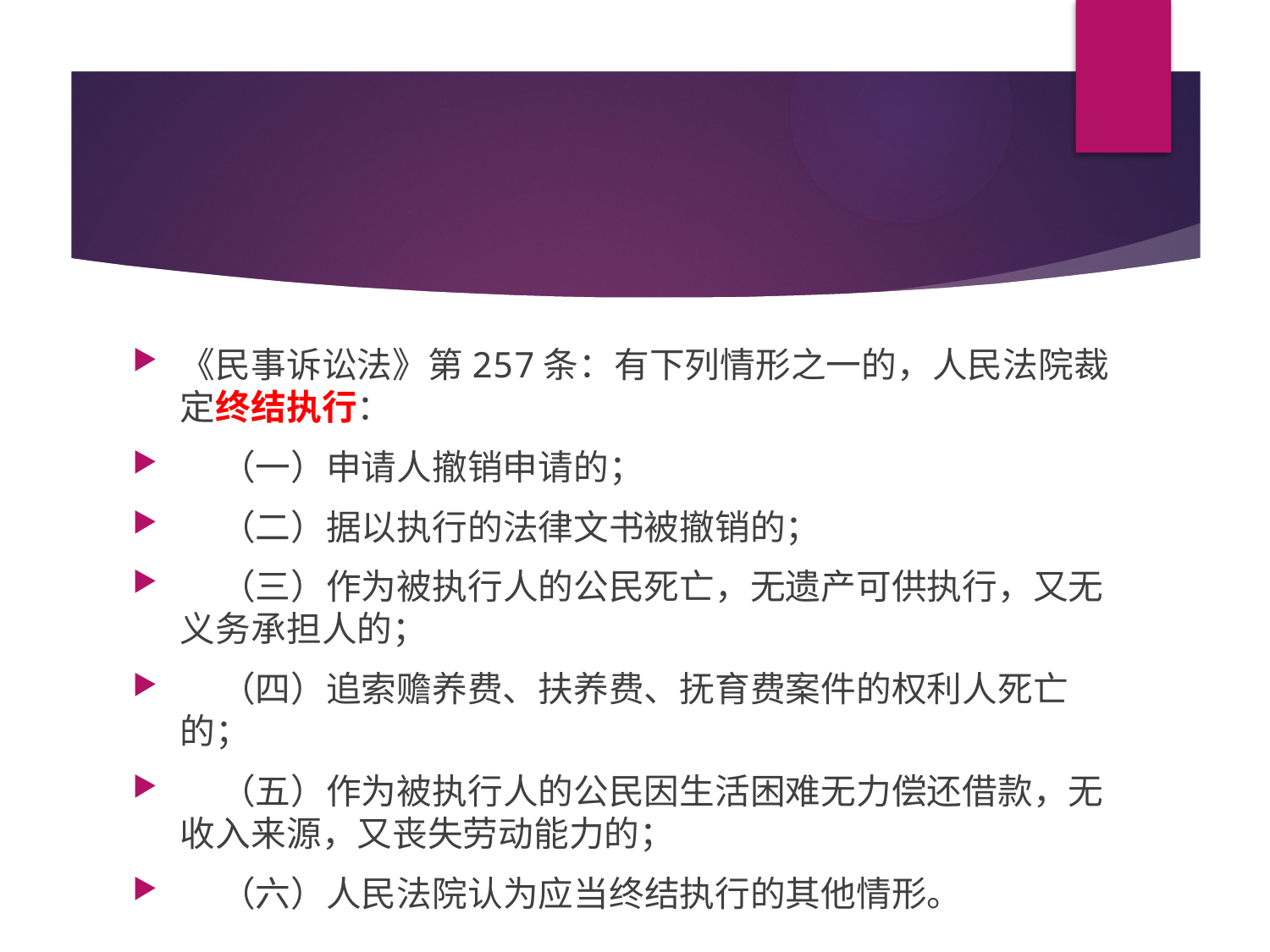

#
《民事诉讼法》第257条：有下列情形之一的，人民法院裁定终结执行：
    （一）申请人撤销申请的；
    （二）据以执行的法律文书被撤销的；
    （三）作为被执行人的公民死亡，无遗产可供执行，又无义务承担人的；
    （四）追索赡养费、扶养费、抚育费案件的权利人死亡的；
    （五）作为被执行人的公民因生活困难无力偿还借款，无收入来源，又丧失劳动能力的；
    （六）人民法院认为应当终结执行的其他情形。